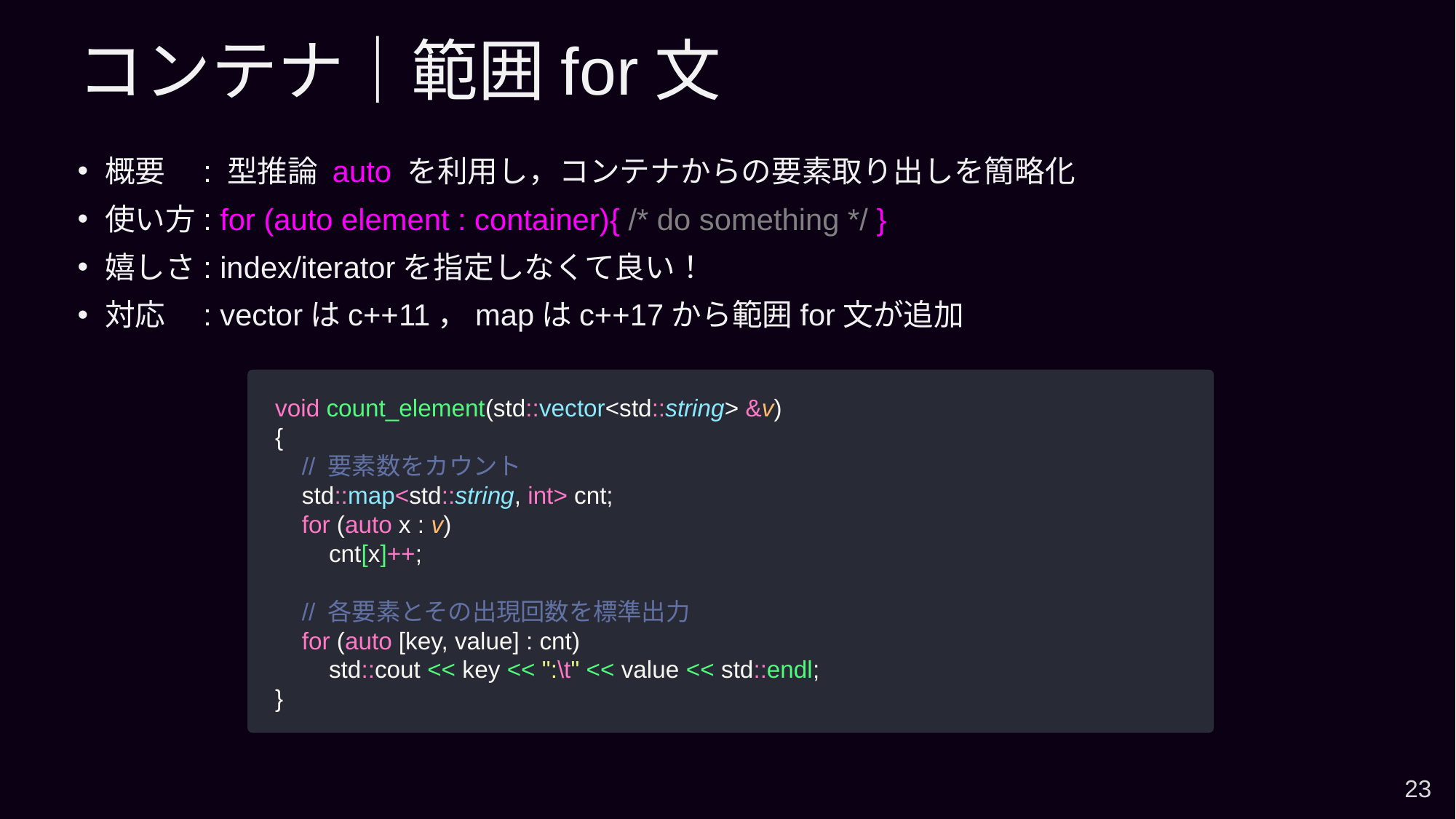

# コンテナ｜範囲for文
概要　: 型推論 auto を利用し，コンテナからの要素取り出しを簡略化
使い方: for (auto element : container){ /* do something */ }
嬉しさ: index/iteratorを指定しなくて良い！
対応　: vectorはc++11，mapはc++17から範囲for文が追加

void count_element(std::vector<std::string> &v)
{
    // 要素数をカウント
    std::map<std::string, int> cnt;
    for (auto x : v)
        cnt[x]++;
    // 各要素とその出現回数を標準出力
    for (auto [key, value] : cnt)
        std::cout << key << ":\t" << value << std::endl;
}
23